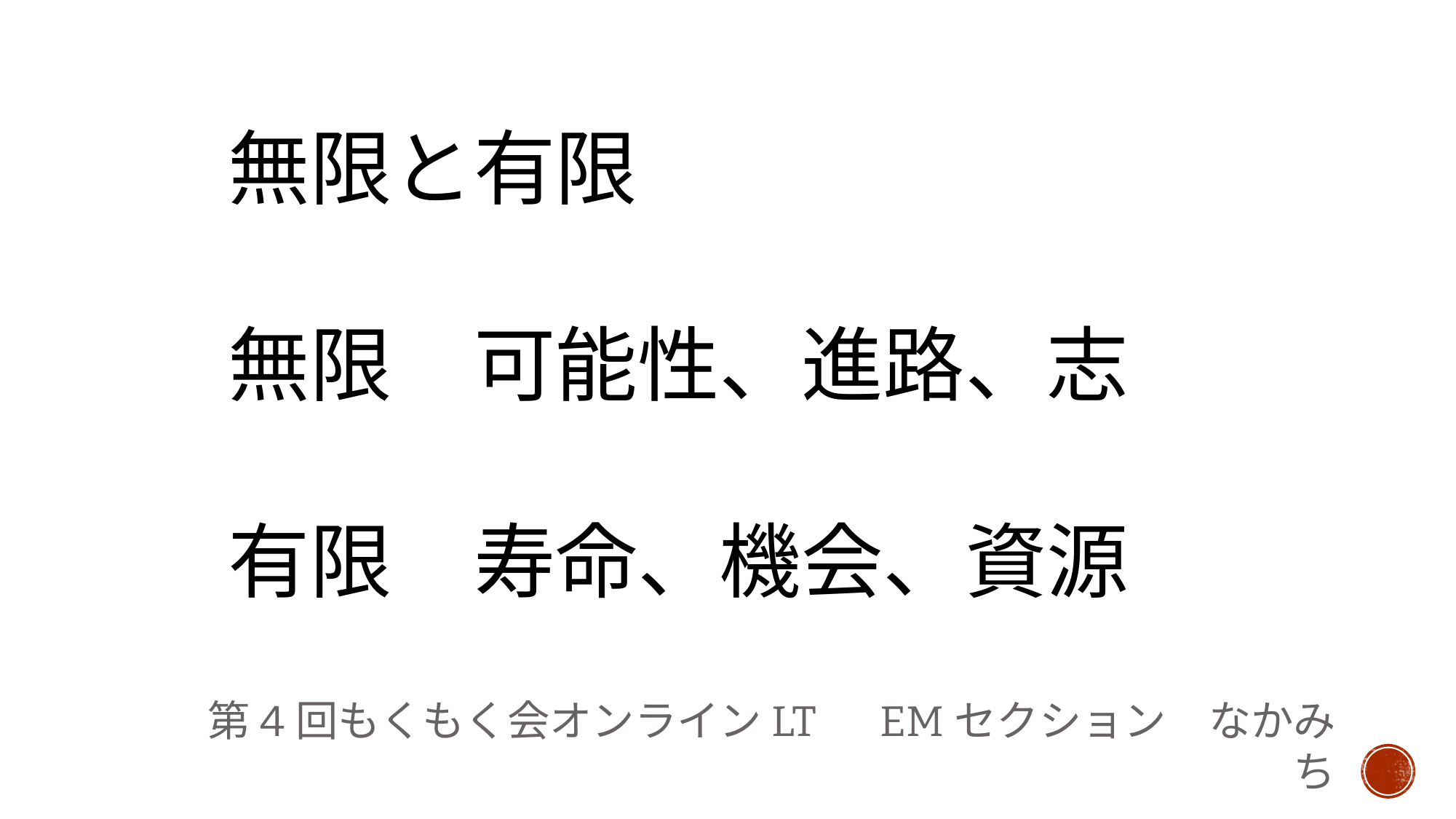

無限と有限

無限　可能性、進路、志

有限　寿命、機会、資源
第4回もくもく会オンラインLT　EMセクション　なかみち